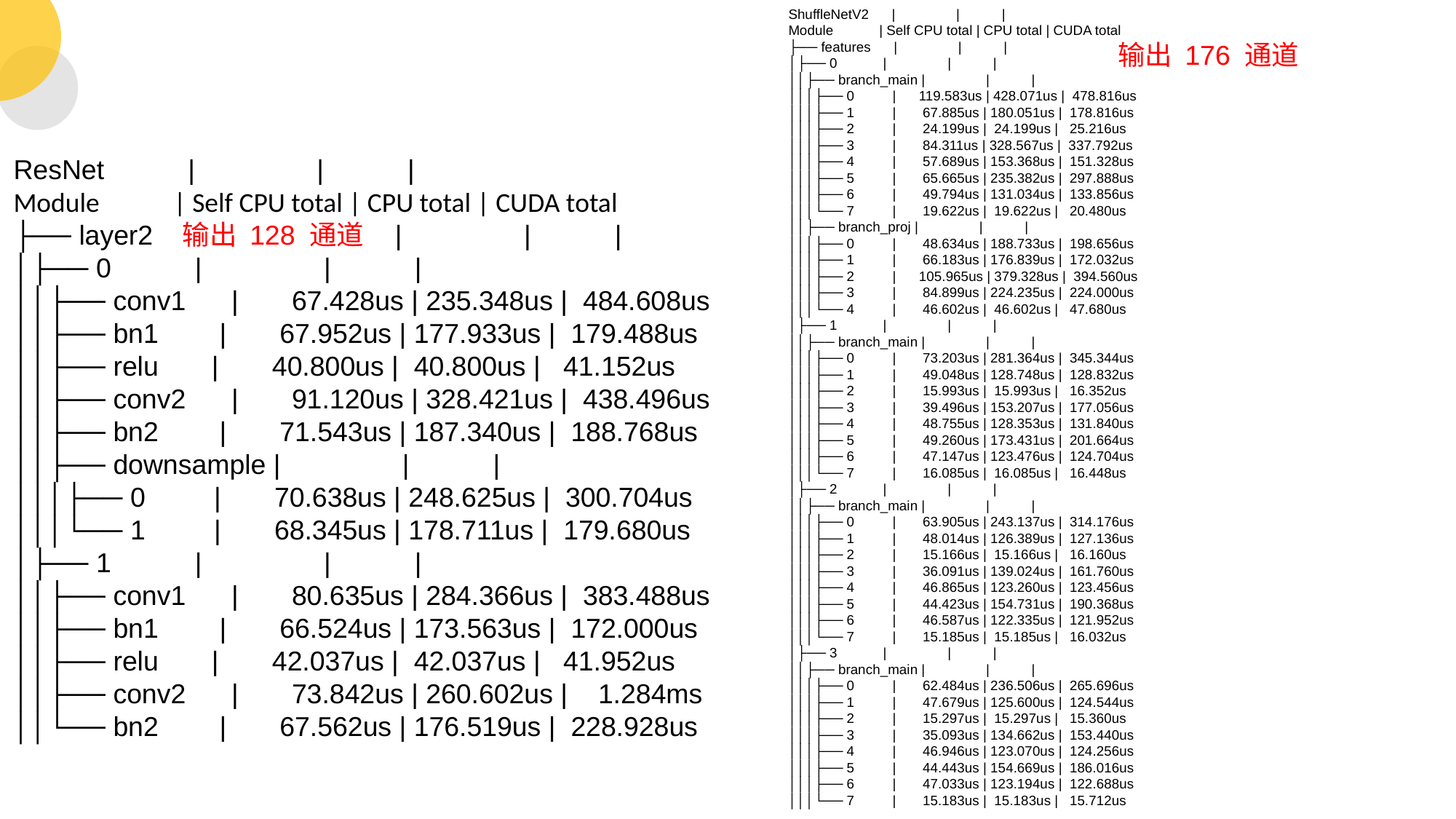

ShuffleNetV2      |                |           |
Module            | Self CPU total | CPU total | CUDA total
├── features      |                |           |
│├── 0            |                |           |
││├── branch_main |                |           |
│││├── 0          |      119.583us | 428.071us |  478.816us
│││├── 1          |       67.885us | 180.051us |  178.816us
│││├── 2          |       24.199us |  24.199us |   25.216us
│││├── 3          |       84.311us | 328.567us |  337.792us
│││├── 4          |       57.689us | 153.368us |  151.328us
│││├── 5          |       65.665us | 235.382us |  297.888us
│││├── 6          |       49.794us | 131.034us |  133.856us
│││└── 7          |       19.622us |  19.622us |   20.480us
││├── branch_proj |                |           |
│││├── 0          |       48.634us | 188.733us |  198.656us
│││├── 1          |       66.183us | 176.839us |  172.032us
│││├── 2          |      105.965us | 379.328us |  394.560us
│││├── 3          |       84.899us | 224.235us |  224.000us
│││└── 4          |       46.602us |  46.602us |   47.680us
│├── 1            |                |           |
││├── branch_main |                |           |
│││├── 0          |       73.203us | 281.364us |  345.344us
│││├── 1          |       49.048us | 128.748us |  128.832us
│││├── 2          |       15.993us |  15.993us |   16.352us
│││├── 3          |       39.496us | 153.207us |  177.056us
│││├── 4          |       48.755us | 128.353us |  131.840us
│││├── 5          |       49.260us | 173.431us |  201.664us
│││├── 6          |       47.147us | 123.476us |  124.704us
│││└── 7          |       16.085us |  16.085us |   16.448us
│├── 2            |                |           |
││├── branch_main |                |           |
│││├── 0          |       63.905us | 243.137us |  314.176us
│││├── 1          |       48.014us | 126.389us |  127.136us
│││├── 2          |       15.166us |  15.166us |   16.160us
│││├── 3          |       36.091us | 139.024us |  161.760us
│││├── 4          |       46.865us | 123.260us |  123.456us
│││├── 5          |       44.423us | 154.731us |  190.368us
│││├── 6          |       46.587us | 122.335us |  121.952us
│││└── 7          |       15.185us |  15.185us |   16.032us
│├── 3            |                |           |
││├── branch_main |                |           |
│││├── 0          |       62.484us | 236.506us |  265.696us
│││├── 1          |       47.679us | 125.600us |  124.544us
│││├── 2          |       15.297us |  15.297us |   15.360us
│││├── 3          |       35.093us | 134.662us |  153.440us
│││├── 4          |       46.946us | 123.070us |  124.256us
│││├── 5          |       44.443us | 154.669us |  186.016us
│││├── 6          |       47.033us | 123.194us |  122.688us
│││└── 7          |       15.183us |  15.183us |   15.712us
输出 176 通道
ResNet           |                |           |
Module            | Self CPU total | CPU total | CUDA total
├── layer2   输出 128 通道    |                |           |
│├── 0           |                |           |
││├── conv1      |       67.428us | 235.348us |  484.608us
││├── bn1        |       67.952us | 177.933us |  179.488us
││├── relu       |       40.800us |  40.800us |   41.152us
││├── conv2      |       91.120us | 328.421us |  438.496us
││├── bn2        |       71.543us | 187.340us |  188.768us
││├── downsample |                |           |
│││├── 0         |       70.638us | 248.625us |  300.704us
│││└── 1         |       68.345us | 178.711us |  179.680us
│├── 1           |                |           |
││├── conv1      |       80.635us | 284.366us |  383.488us
││├── bn1        |       66.524us | 173.563us |  172.000us
││├── relu       |       42.037us |  42.037us |   41.952us
││├── conv2      |       73.842us | 260.602us |    1.284ms
││└── bn2        |       67.562us | 176.519us |  228.928us